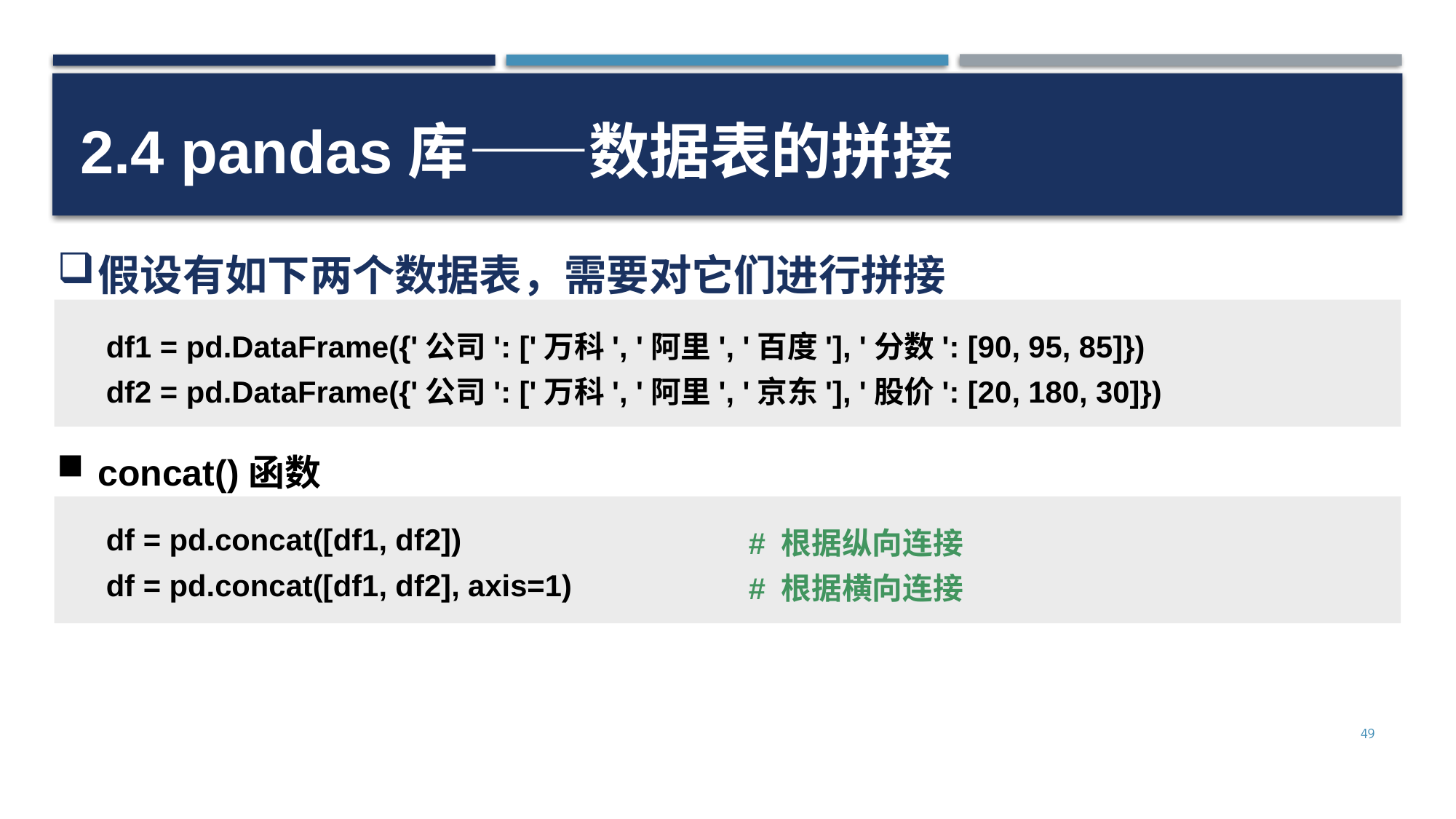

2.4 pandas库——数据表的拼接
假设有如下两个数据表，需要对它们进行拼接

df1 = pd.DataFrame({'公司': ['万科', '阿里', '百度'], '分数': [90, 95, 85]})
df2 = pd.DataFrame({'公司': ['万科', '阿里', '京东'], '股价': [20, 180, 30]})
concat()函数

df = pd.concat([df1, df2])
df = pd.concat([df1, df2], axis=1)
# 根据纵向连接
# 根据横向连接
49